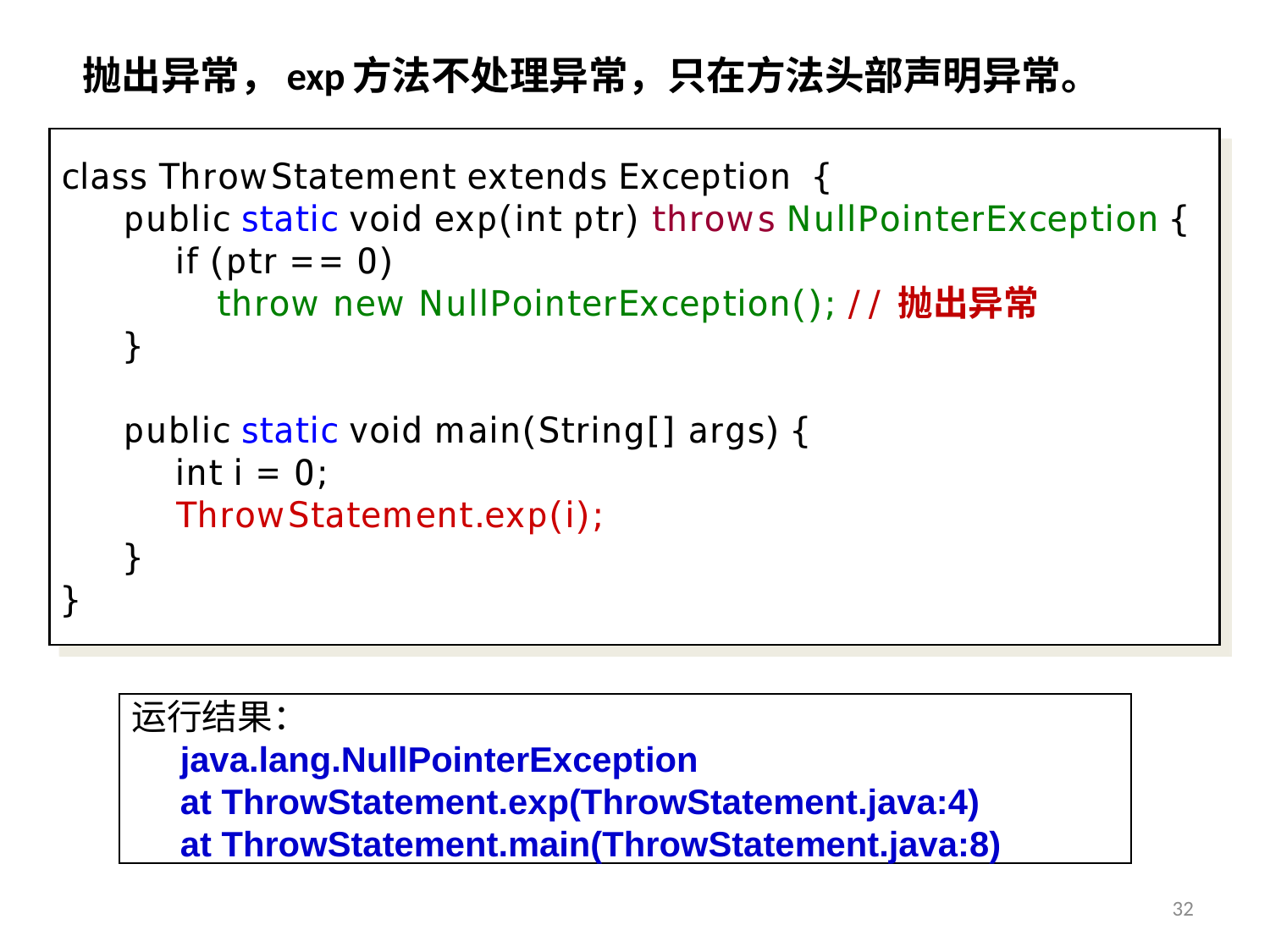

# 抛出异常，exp方法不处理异常，只在方法头部声明异常。
class ThrowStatement extends Exception  {
      public static void exp(int ptr) throws NullPointerException {
           if (ptr == 0)
               throw new NullPointerException(); //抛出异常
      }

      public static void main(String[] args) {
           int i = 0;
           ThrowStatement.exp(i);
      }
}
运行结果：
     java.lang.NullPointerException
     at ThrowStatement.exp(ThrowStatement.java:4)
     at ThrowStatement.main(ThrowStatement.java:8)
32